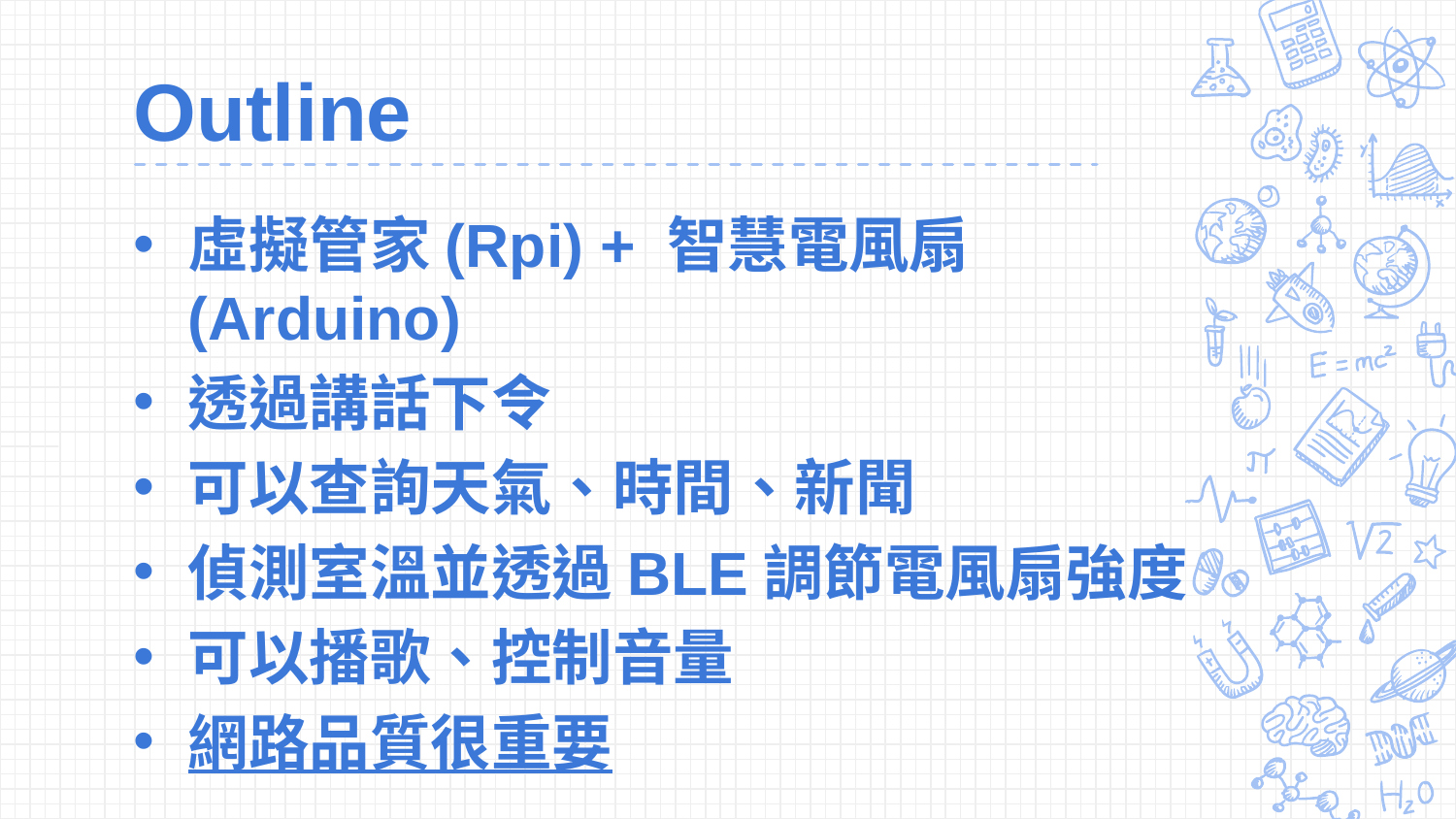

# Outline
虛擬管家(Rpi) + 智慧電風扇(Arduino)
透過講話下令
可以查詢天氣、時間、新聞
偵測室溫並透過BLE調節電風扇強度
可以播歌、控制音量
網路品質很重要